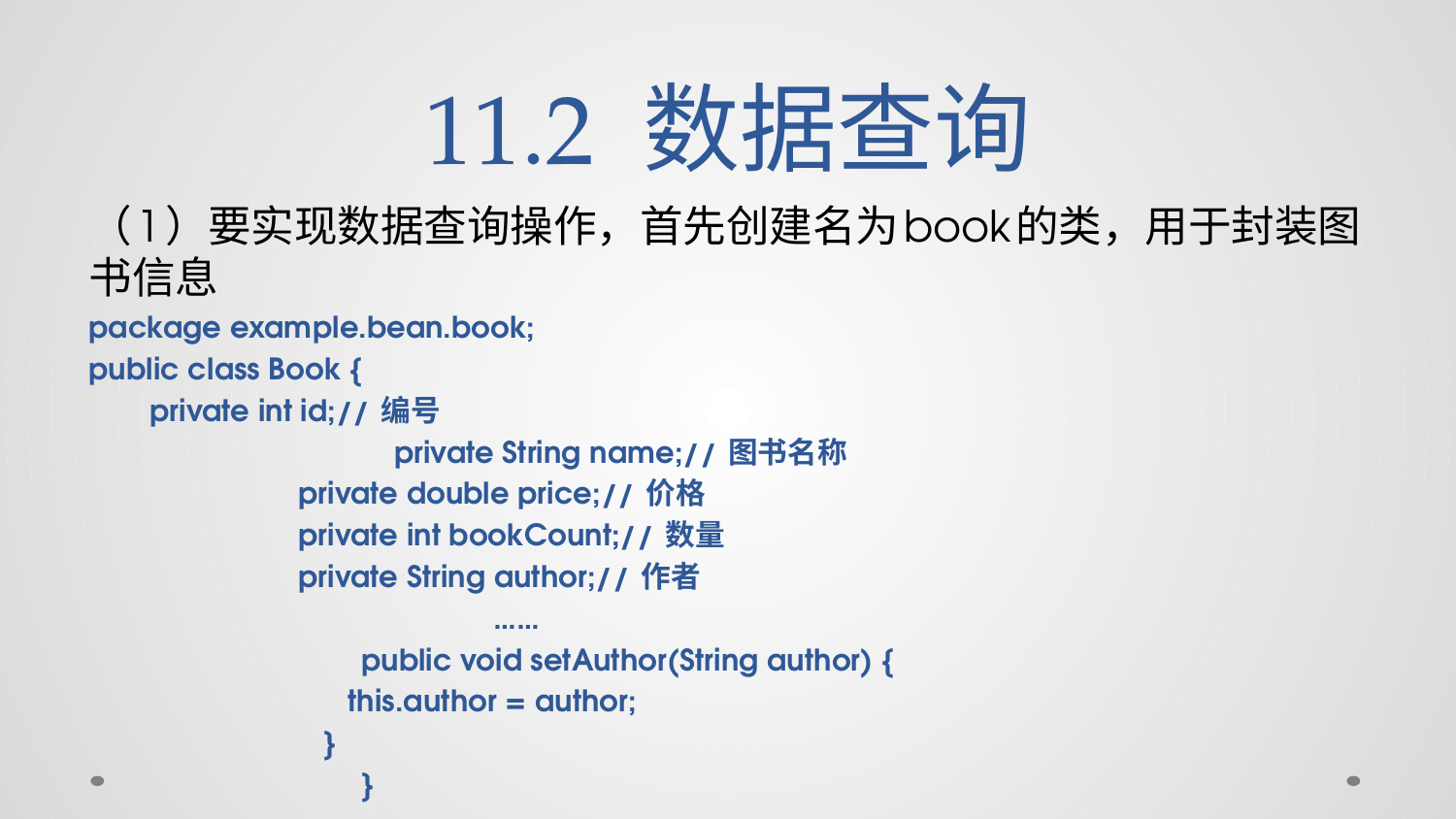

# 11.2 数据查询
（1）要实现数据查询操作，首先创建名为book的类，用于封装图书信息
package example.bean.book;
public class Book {
		private int id;// 编号
                                     private String name;// 图书名称
	                  private double price;// 价格
	                  private int bookCount;// 数量
	                  private String author;// 作者
                                                 ……
                                 public void setAuthor(String author) {
		                        this.author = author;
	                     }
                                 }